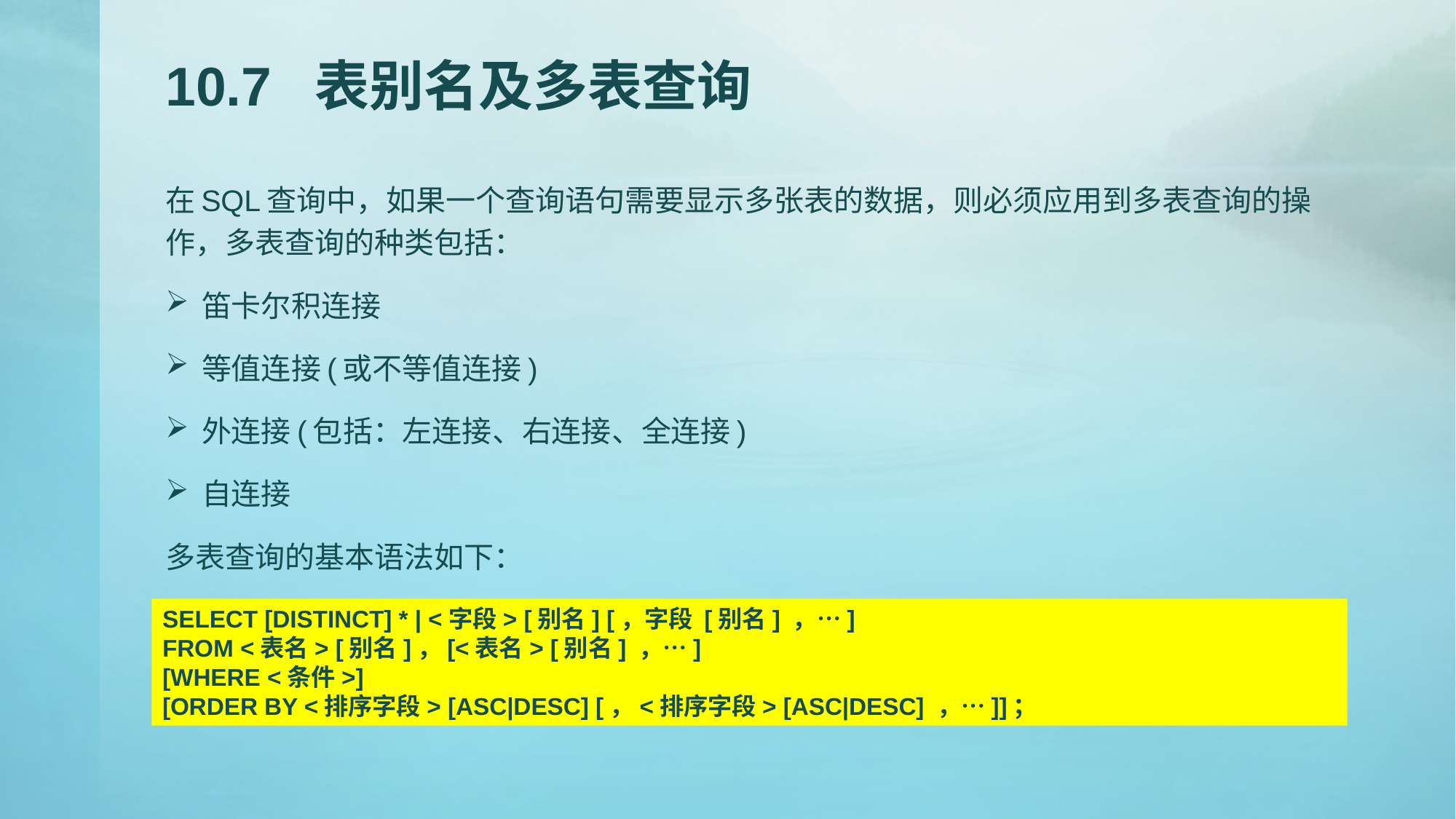

# 10.7  表别名及多表查询
在SQL查询中，如果一个查询语句需要显示多张表的数据，则必须应用到多表查询的操作，多表查询的种类包括：
笛卡尔积连接
等值连接(或不等值连接)
外连接(包括：左连接、右连接、全连接)
自连接
多表查询的基本语法如下：
SELECT [DISTINCT] * | <字段> [别名] [，字段 [别名] ，…]
FROM <表名> [别名]，[<表名> [别名] ，…]
[WHERE <条件>]
[ORDER BY <排序字段> [ASC|DESC] [，<排序字段> [ASC|DESC] ，…]]；